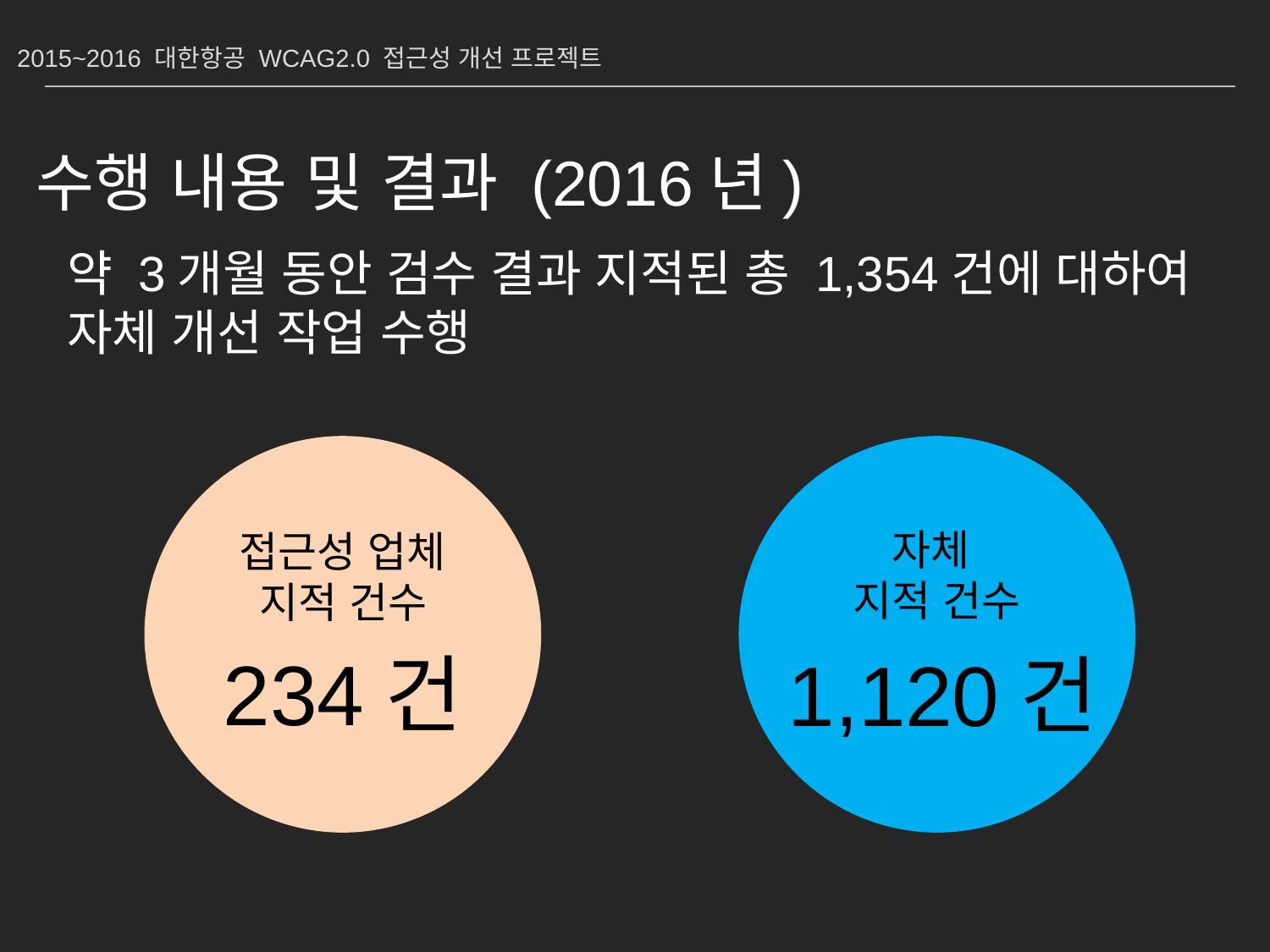

2015~2016 대한항공 WCAG2.0 접근성 개선 프로젝트
수행 내용 및 결과 (2016년)
약 3개월 동안 검수 결과 지적된 총 1,354건에 대하여
자체 개선 작업 수행

자체
지적 건수
1,120건
접근성 업체
지적 건수
234건